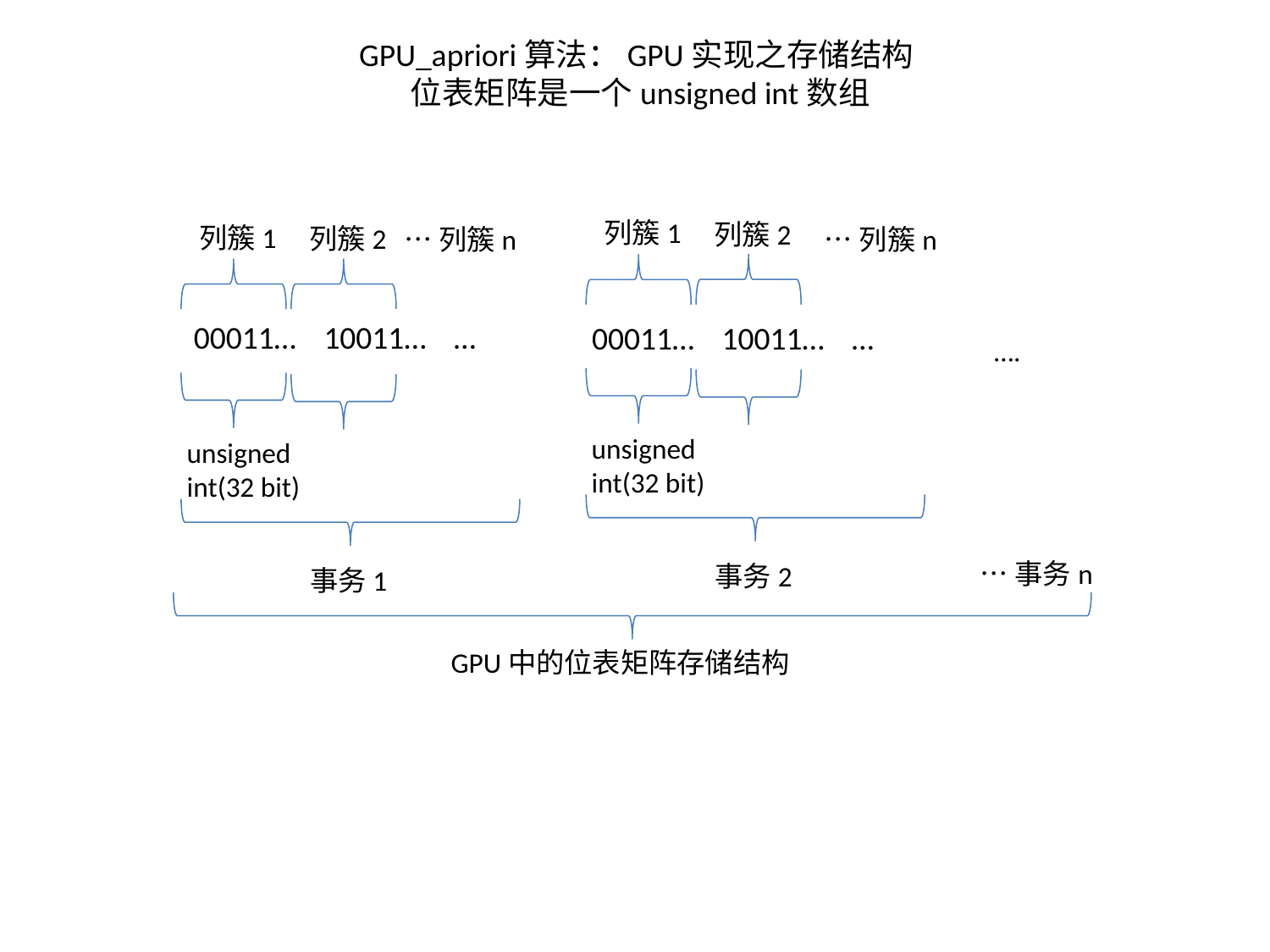

GPU_apriori算法：GPU实现之存储结构
位表矩阵是一个unsigned int数组

列簇1
列簇2
列簇1
列簇2
…列簇n
…列簇n

| 00011… | 10011… | … |
| --- | --- | --- |
| 00011… | 10011… | … |
| --- | --- | --- |
….

unsigned
int(32 bit)
unsigned
int(32 bit)
…事务n
事务2
事务1
GPU中的位表矩阵存储结构